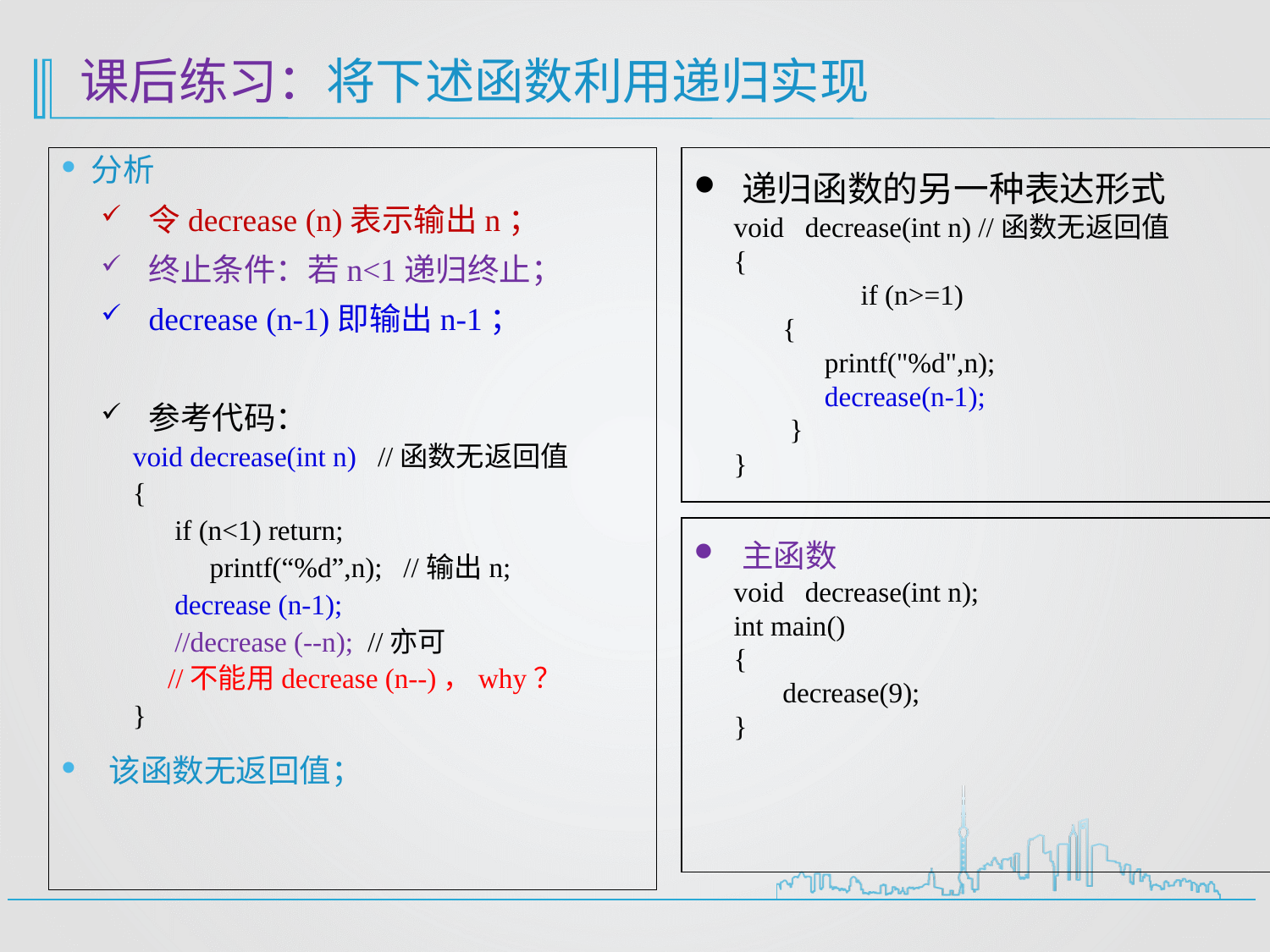

# 课后练习：将下述函数利用递归实现
分析
令decrease (n)表示输出n；
终止条件：若n<1递归终止；
decrease (n-1)即输出n-1；

参考代码：
void decrease(int n)   //函数无返回值
{
      if (n<1) return;
           printf(“%d”,n);   //输出n;
      decrease (n-1);
      //decrease (--n);  //亦可
     //不能用decrease (n--)，why？
}
该函数无返回值；
递归函数的另一种表达形式
void   decrease(int n) //函数无返回值
{
	if (n>=1)
       {
             printf("%d",n);
             decrease(n-1);
        }
}

主函数
void   decrease(int n);
int main()
{
       decrease(9);
}